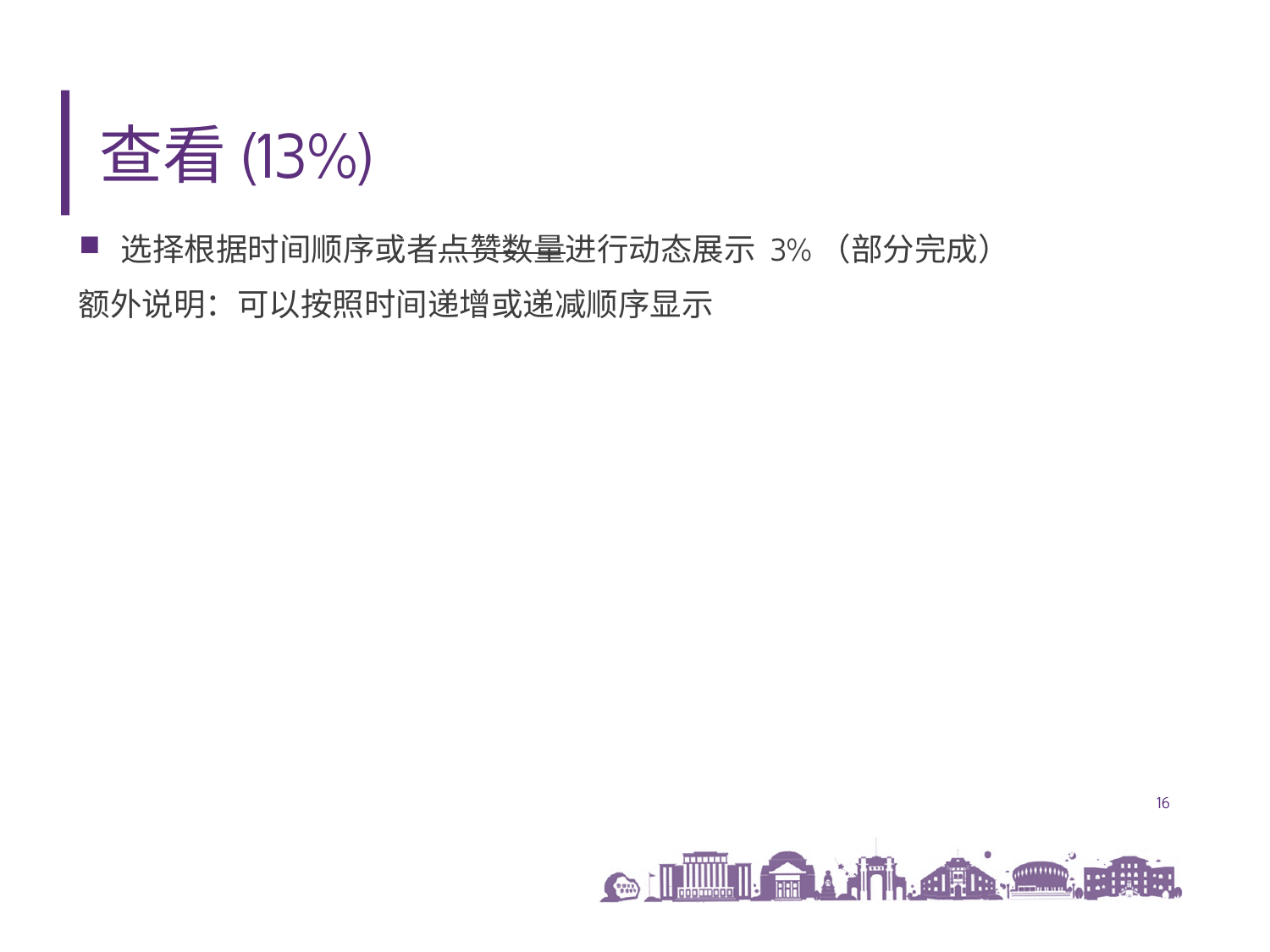

# 查看(13%)
选择根据时间顺序或者点赞数量进行动态展示 3%（部分完成）
额外说明：可以按照时间递增或递减顺序显示
16